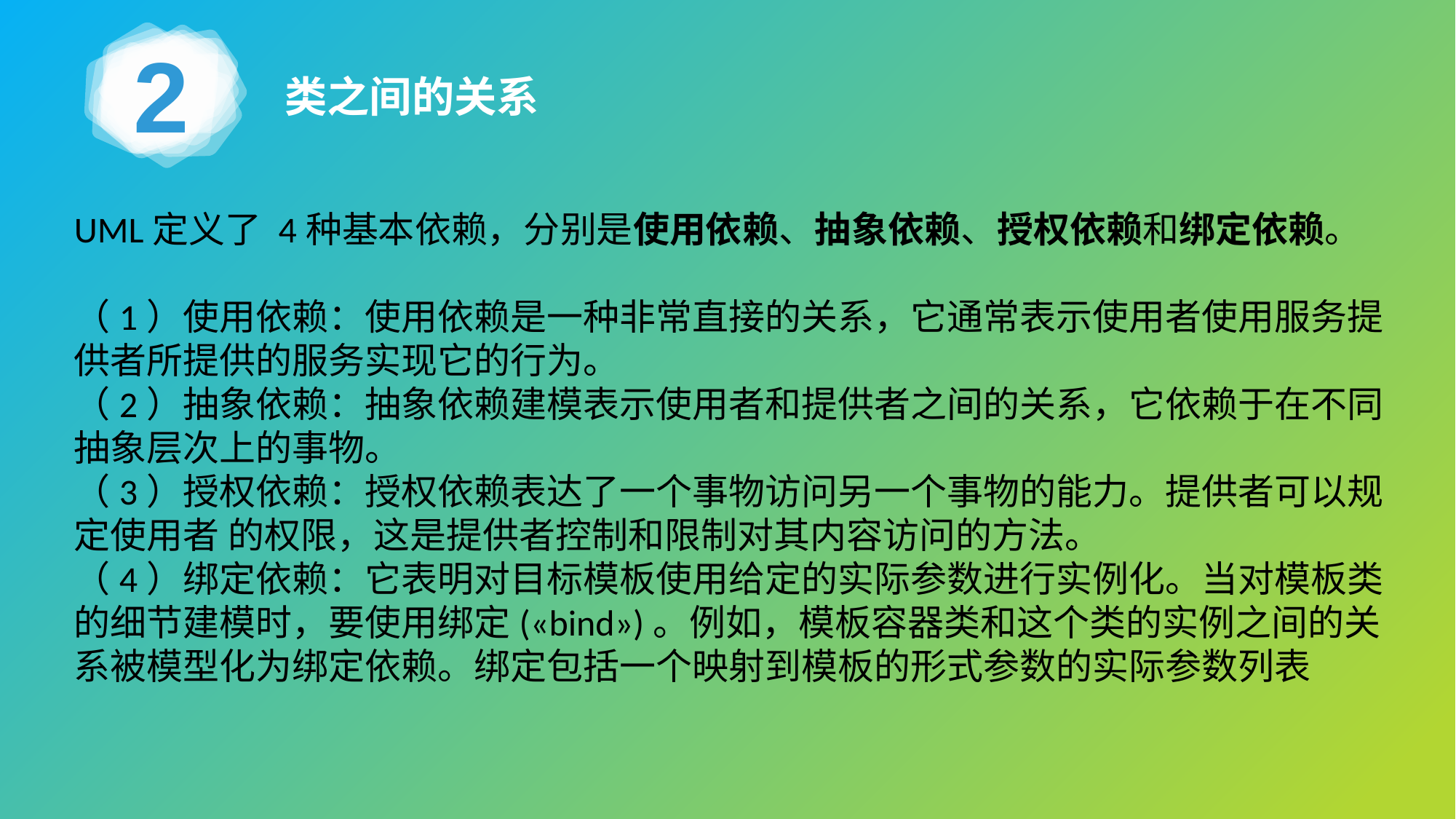

2

类之间的关系
UML定义了 4种基本依赖，分别是使用依赖、抽象依赖、授权依赖和绑定依赖。

（1）使用依赖：使用依赖是一种非常直接的关系，它通常表示使用者使用服务提供者所提供的服务实现它的行为。
（2）抽象依赖：抽象依赖建模表示使用者和提供者之间的关系，它依赖于在不同抽象层次上的事物。
（3）授权依赖：授权依赖表达了一个事物访问另一个事物的能力。提供者可以规定使用者 的权限，这是提供者控制和限制对其内容访问的方法。
（4）绑定依赖：它表明对目标模板使用给定的实际参数进行实例化。当对模板类的细节建模时，要使用绑定(«bind»)。例如，模板容器类和这个类的实例之间的关系被模型化为绑定依赖。绑定包括一个映射到模板的形式参数的实际参数列表